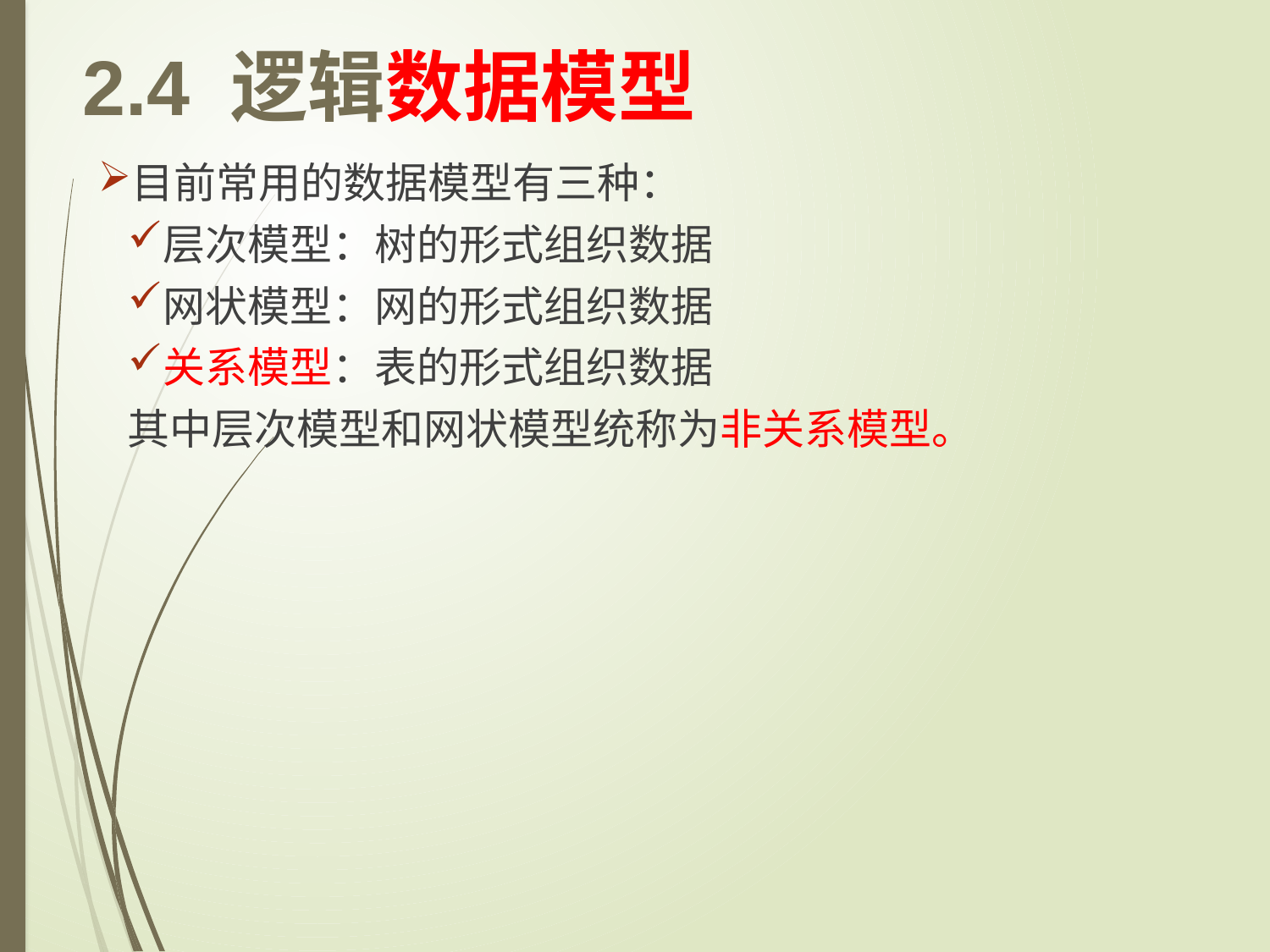

2.4 逻辑数据模型
目前常用的数据模型有三种：
层次模型：树的形式组织数据
网状模型：网的形式组织数据
关系模型：表的形式组织数据
其中层次模型和网状模型统称为非关系模型。